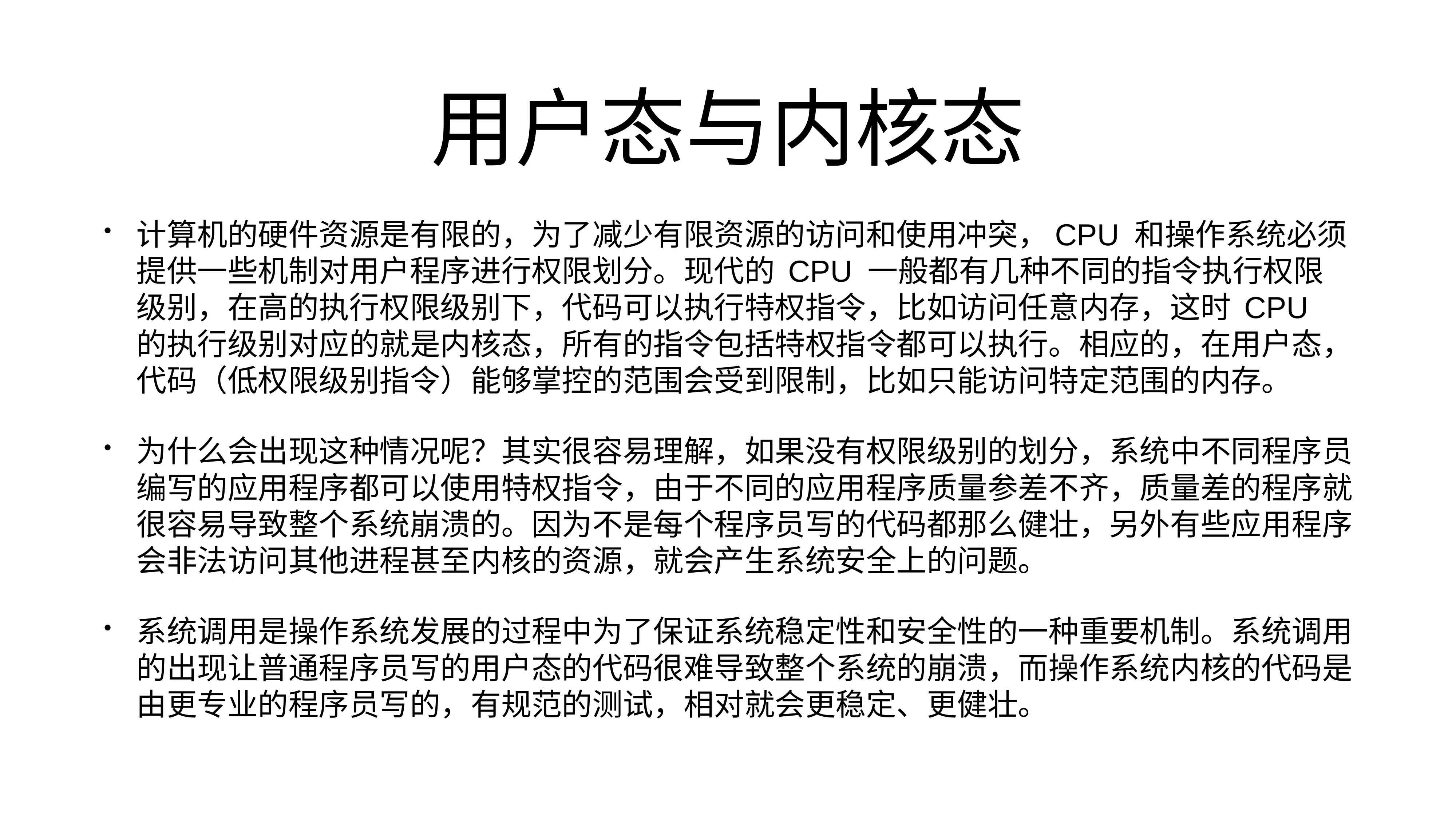

# 用户态与内核态
计算机的硬件资源是有限的，为了减少有限资源的访问和使用冲突，CPU 和操作系统必须提供一些机制对用户程序进行权限划分。现代的 CPU 一般都有几种不同的指令执行权限级别，在高的执行权限级别下，代码可以执行特权指令，比如访问任意内存，这时 CPU 的执行级别对应的就是内核态，所有的指令包括特权指令都可以执行。相应的，在用户态，代码（低权限级别指令）能够掌控的范围会受到限制，比如只能访问特定范围的内存。
为什么会出现这种情况呢？其实很容易理解，如果没有权限级别的划分，系统中不同程序员编写的应用程序都可以使用特权指令，由于不同的应用程序质量参差不齐，质量差的程序就很容易导致整个系统崩溃的。因为不是每个程序员写的代码都那么健壮，另外有些应用程序会非法访问其他进程甚至内核的资源，就会产生系统安全上的问题。
系统调用是操作系统发展的过程中为了保证系统稳定性和安全性的一种重要机制。系统调用的出现让普通程序员写的用户态的代码很难导致整个系统的崩溃，而操作系统内核的代码是由更专业的程序员写的，有规范的测试，相对就会更稳定、更健壮。